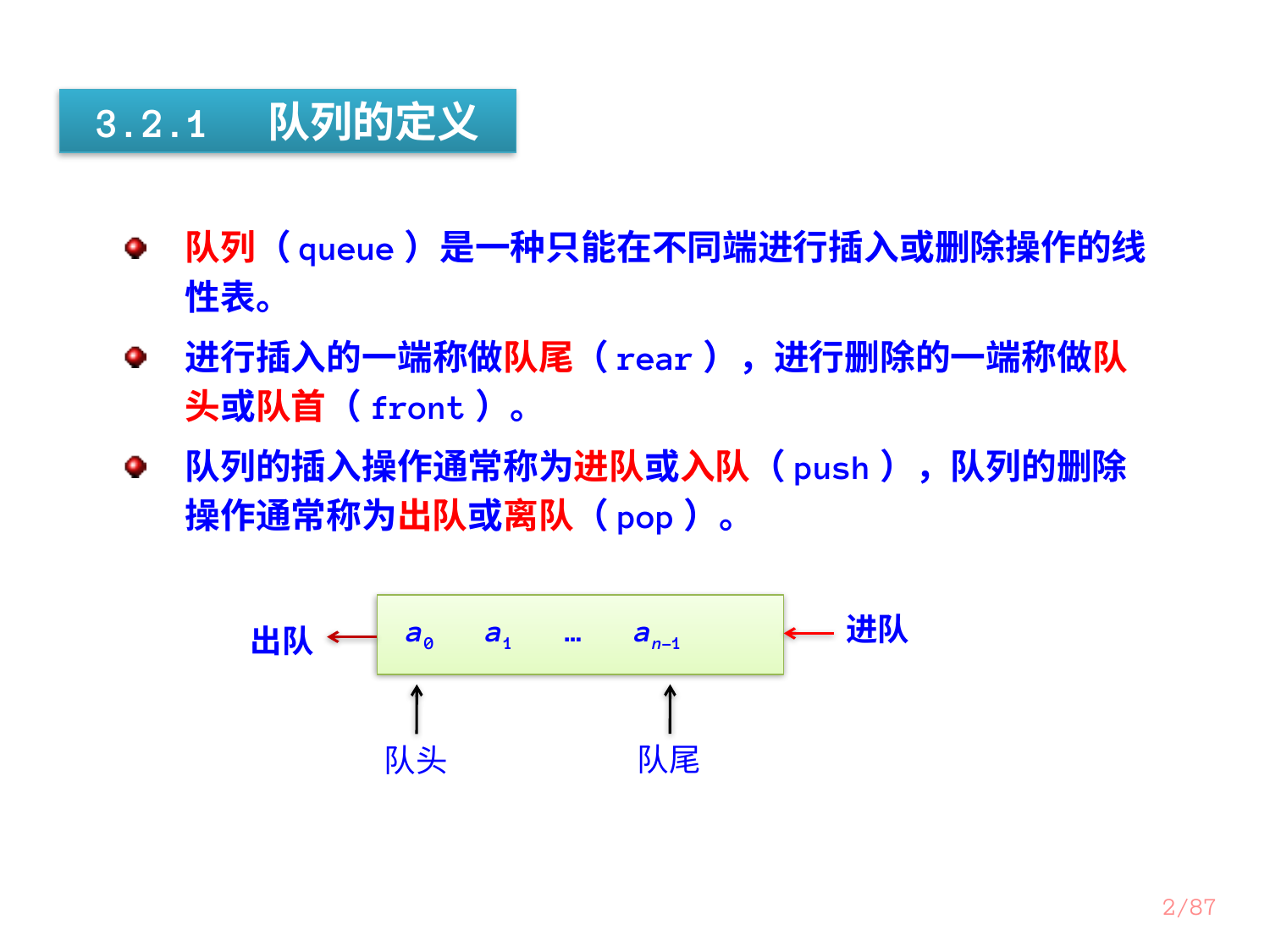

3.2.1  队列的定义
队列（queue）是一种只能在不同端进行插入或删除操作的线性表。
进行插入的一端称做队尾（rear），进行删除的一端称做队头或队首（front）。
队列的插入操作通常称为进队或入队（push），队列的删除操作通常称为出队或离队（pop）。
a0   a1   …   an-1
进队
出队
队尾
队头
2/87